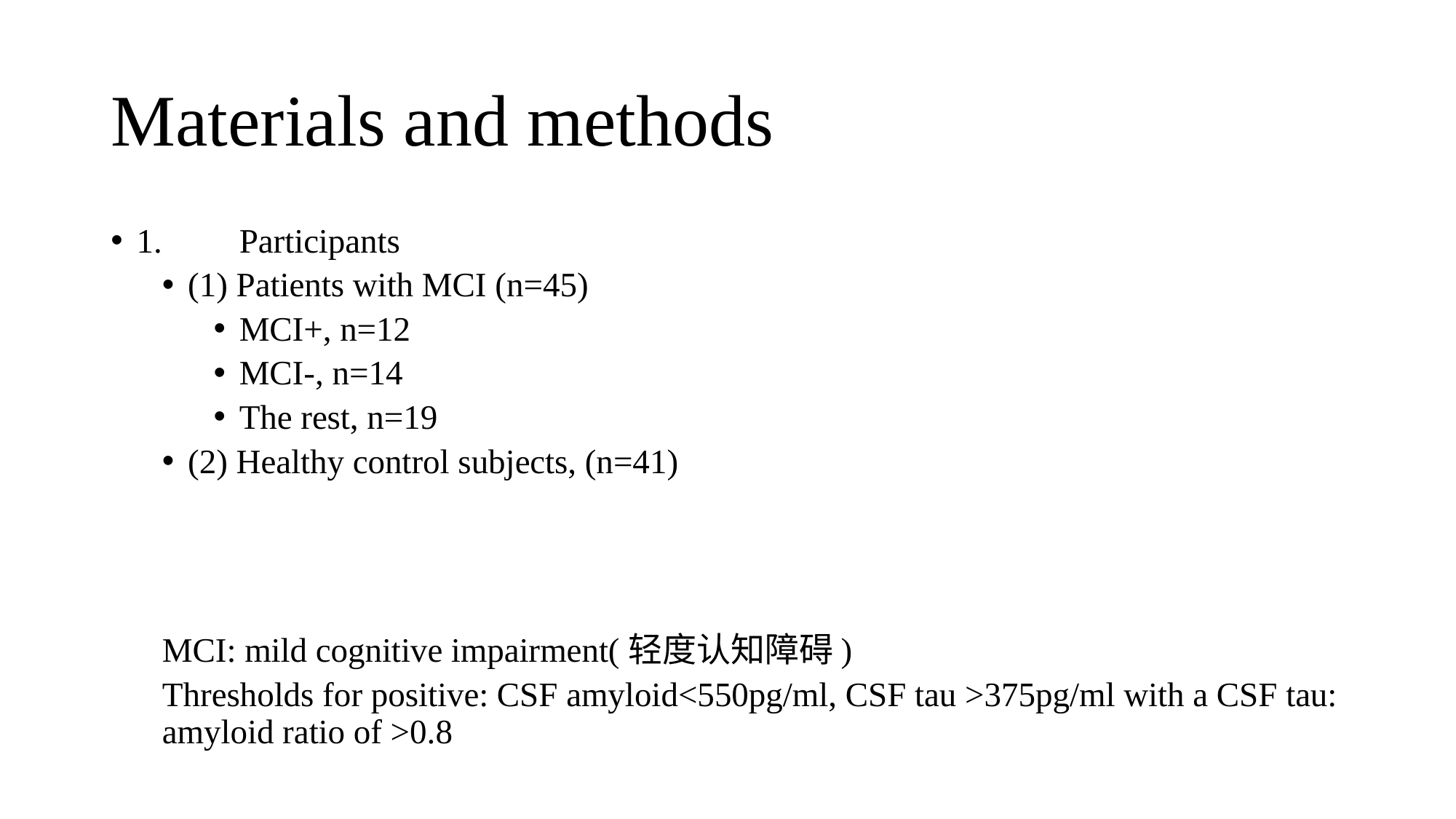

# Materials and methods
1.	Participants
(1) Patients with MCI (n=45)
MCI+, n=12
MCI-, n=14
The rest, n=19
(2) Healthy control subjects, (n=41)

MCI: mild cognitive impairment(轻度认知障碍)
Thresholds for positive: CSF amyloid<550pg/ml, CSF tau >375pg/ml with a CSF tau: amyloid ratio of >0.8